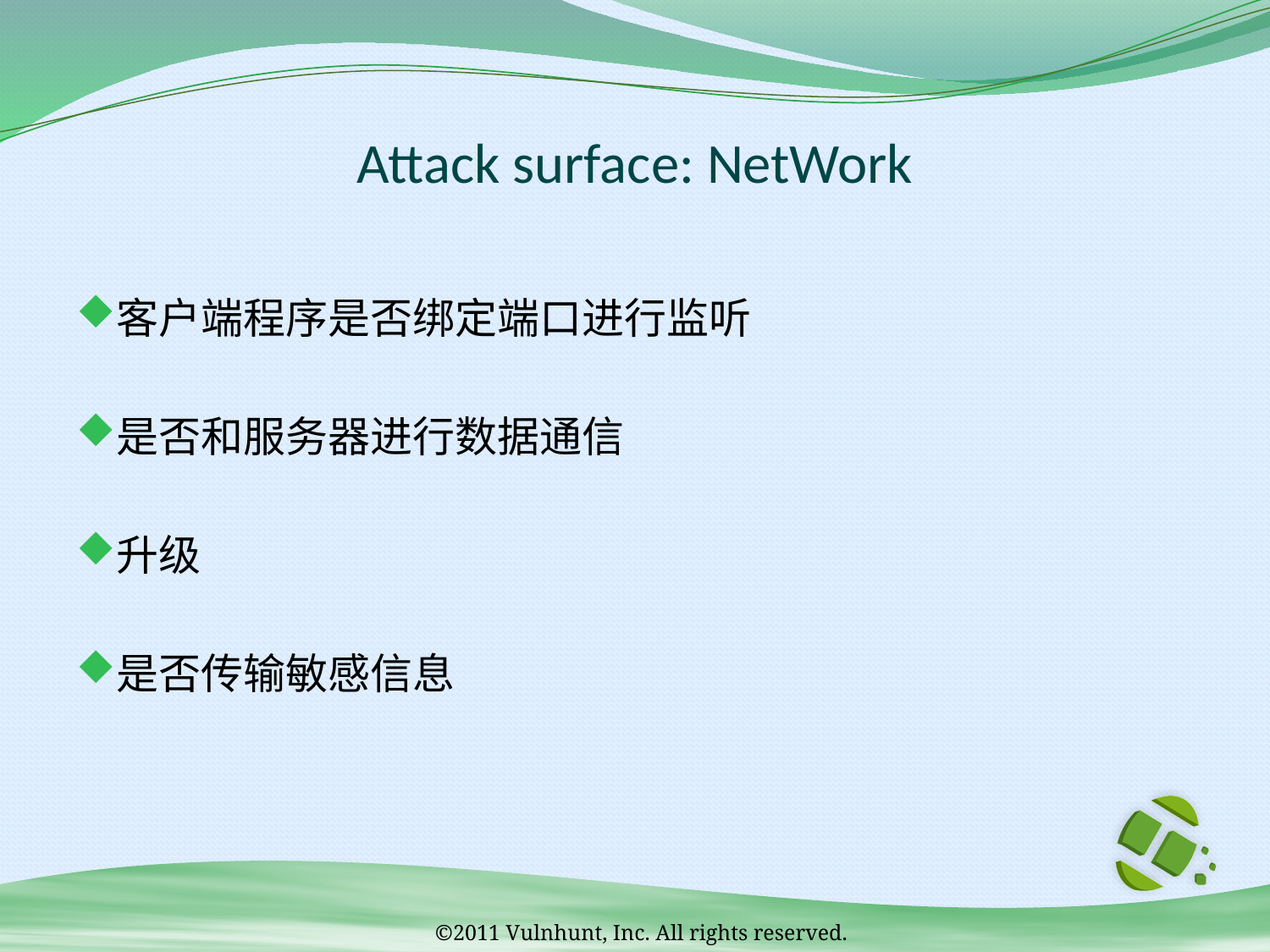

# Attack surface: NetWork

客户端程序是否绑定端口进行监听

是否和服务器进行数据通信

升级

是否传输敏感信息